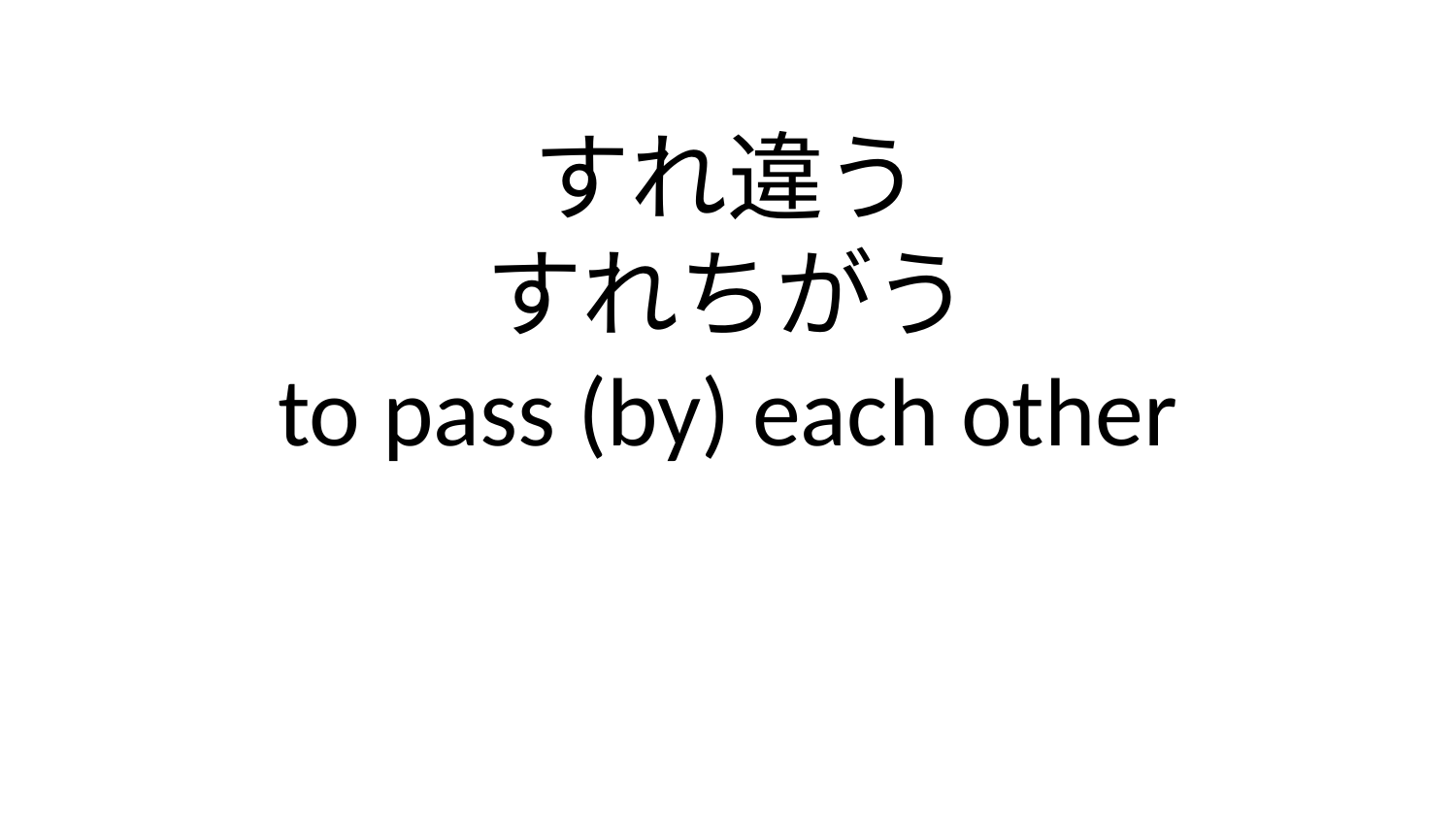

すれ違う
すれちがう
to pass (by) each other